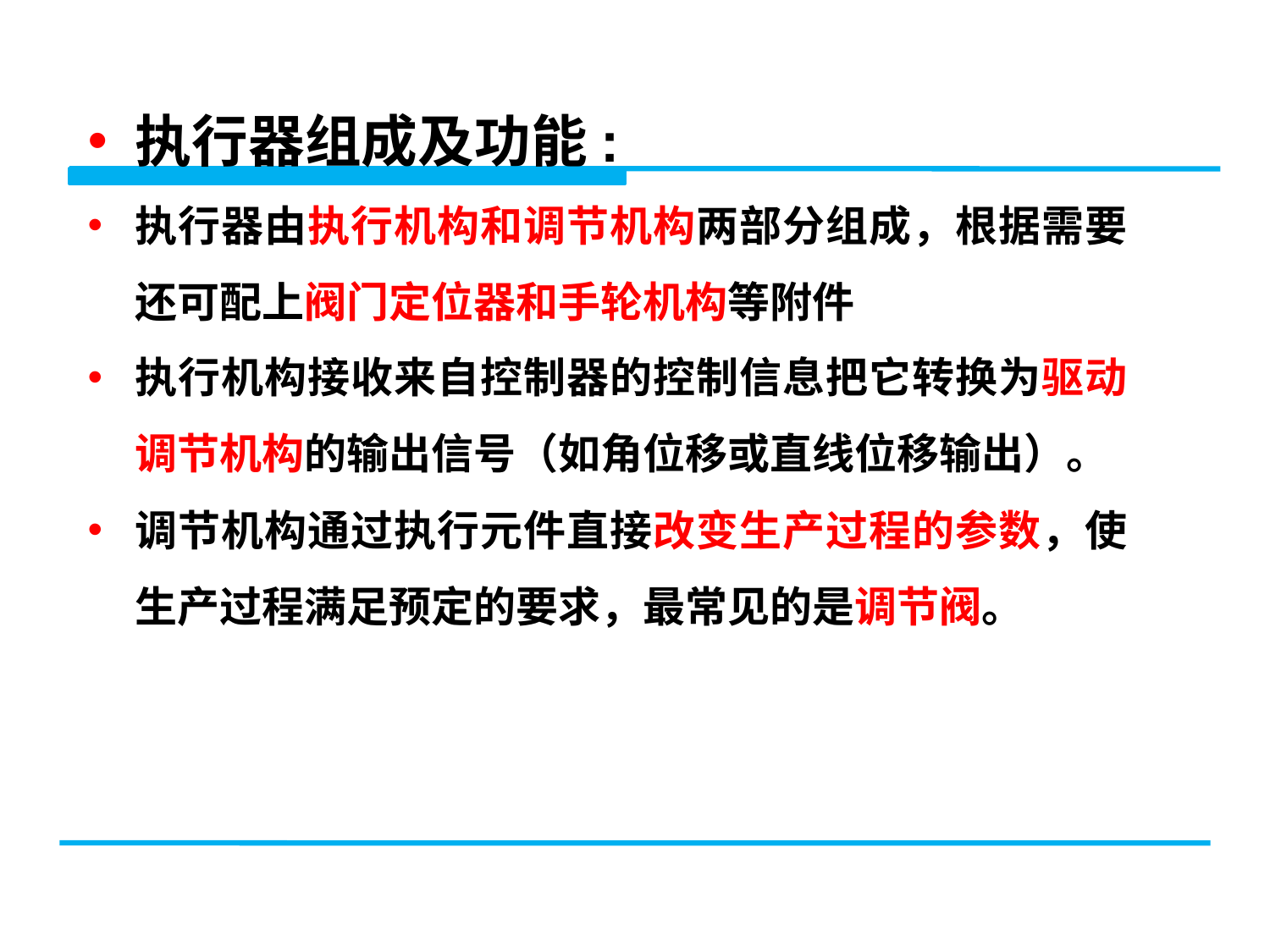

执行器组成及功能:
执行器由执行机构和调节机构两部分组成，根据需要还可配上阀门定位器和手轮机构等附件
执行机构接收来自控制器的控制信息把它转换为驱动调节机构的输出信号（如角位移或直线位移输出）。
调节机构通过执行元件直接改变生产过程的参数，使生产过程满足预定的要求，最常见的是调节阀。